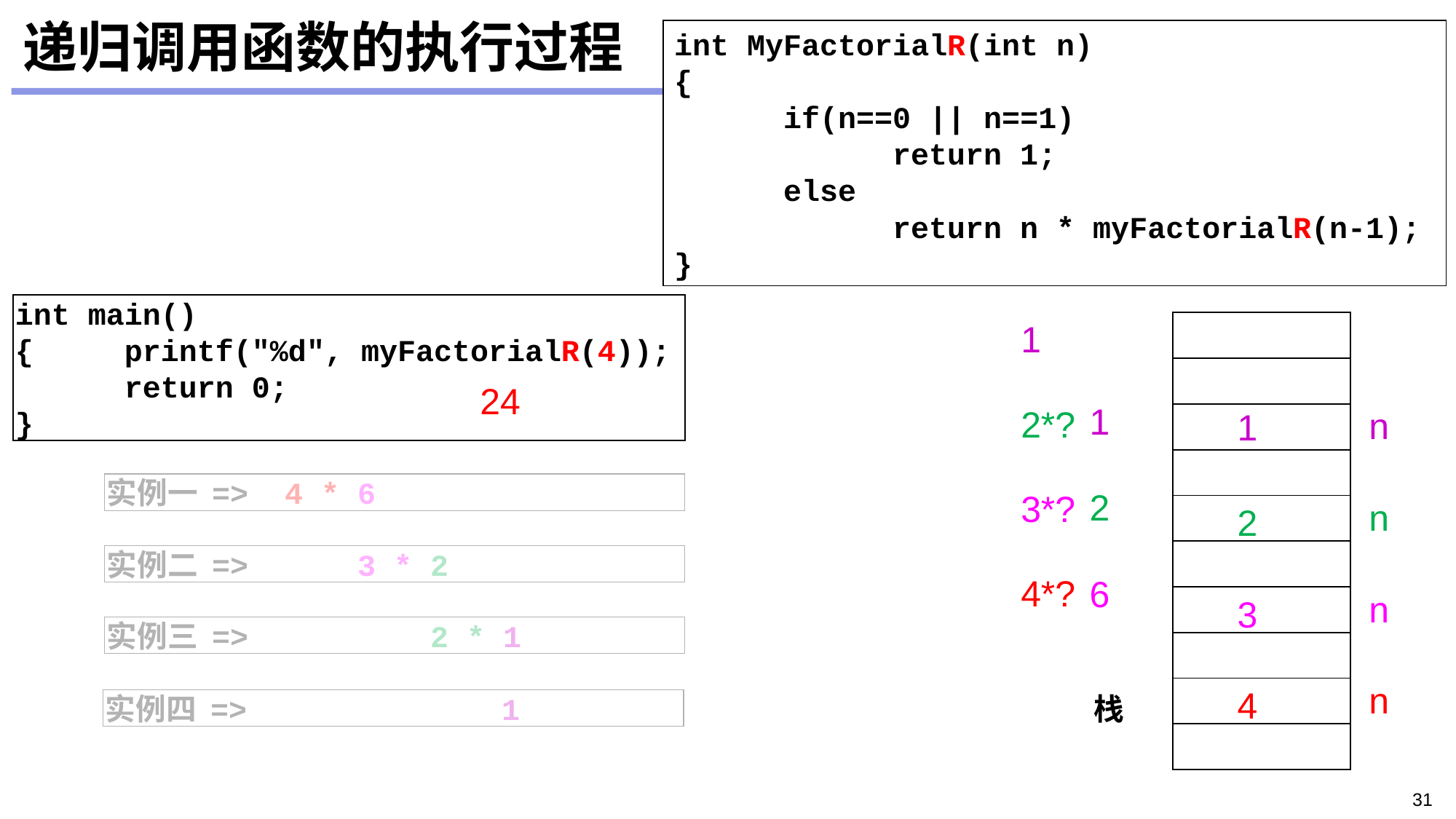

# 递归调用函数的执行过程
int MyFactorialR(int n)
{
	if(n==0 || n==1)
		return 1;
	else
		return n * myFactorialR(n-1);
}
int main()
{	printf("%d", myFactorialR(4));
	return 0;
}
 1

栈
 24
1
 2*?
n
1

实例一 =>  4 * 6
2
 3*?
n
2

实例二 =>      3 * 2
 4*?
6
n
3

实例三 =>          2 * 1
n
4

实例四 =>              1

31